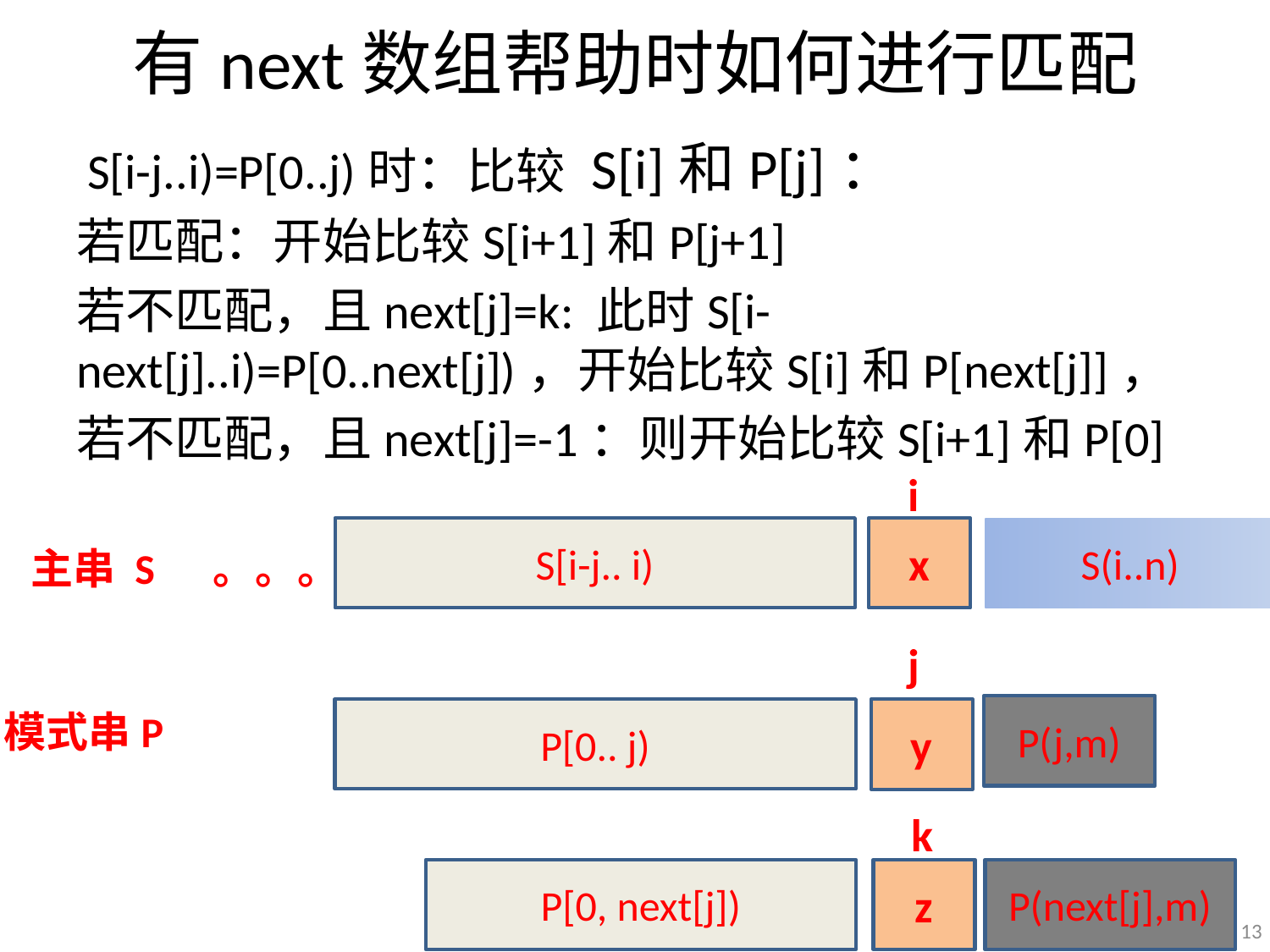

# 有next数组帮助时如何进行匹配
 S[i-j..i)=P[0..j)时：比较 S[i]和P[j]：
若匹配：开始比较S[i+1]和P[j+1]
若不匹配，且next[j]=k: 此时S[i-next[j]..i)=P[0..next[j])，开始比较S[i]和P[next[j]]，
若不匹配，且next[j]=-1：则开始比较S[i+1]和P[0]
i
S[i-j.. i)
x
S(i..n)
主串 S     。。。
j
P(j,m)
P[0.. j)
模式串P
y
k
P[0, next[j])
z
P(next[j],m)
13